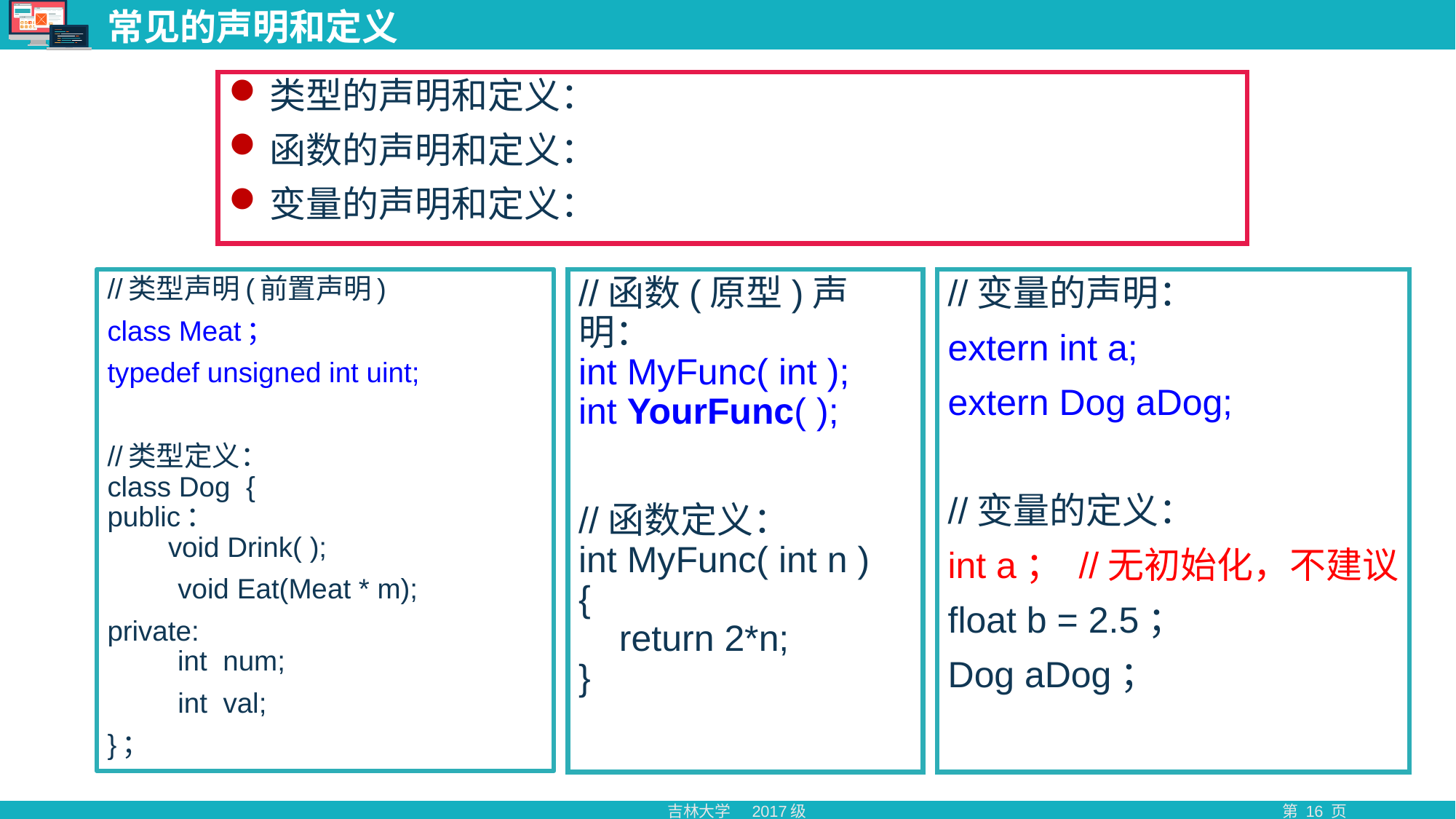

# 常见的声明和定义
类型的声明和定义：
函数的声明和定义：
变量的声明和定义：
//类型声明(前置声明)
class Meat；
typedef unsigned int uint;

//类型定义：
class Dog  {
public：
         void Drink( );
         void Eat(Meat * m);
private:
         int  num;
         int  val;
}；
//函数(原型)声明：
int MyFunc( int );
int YourFunc( );

//函数定义：
int MyFunc( int n )
{
    return 2*n;
}
//变量的声明：
extern int a;
extern Dog aDog;

//变量的定义：
int a； //无初始化，不建议
float b = 2.5；
Dog aDog；